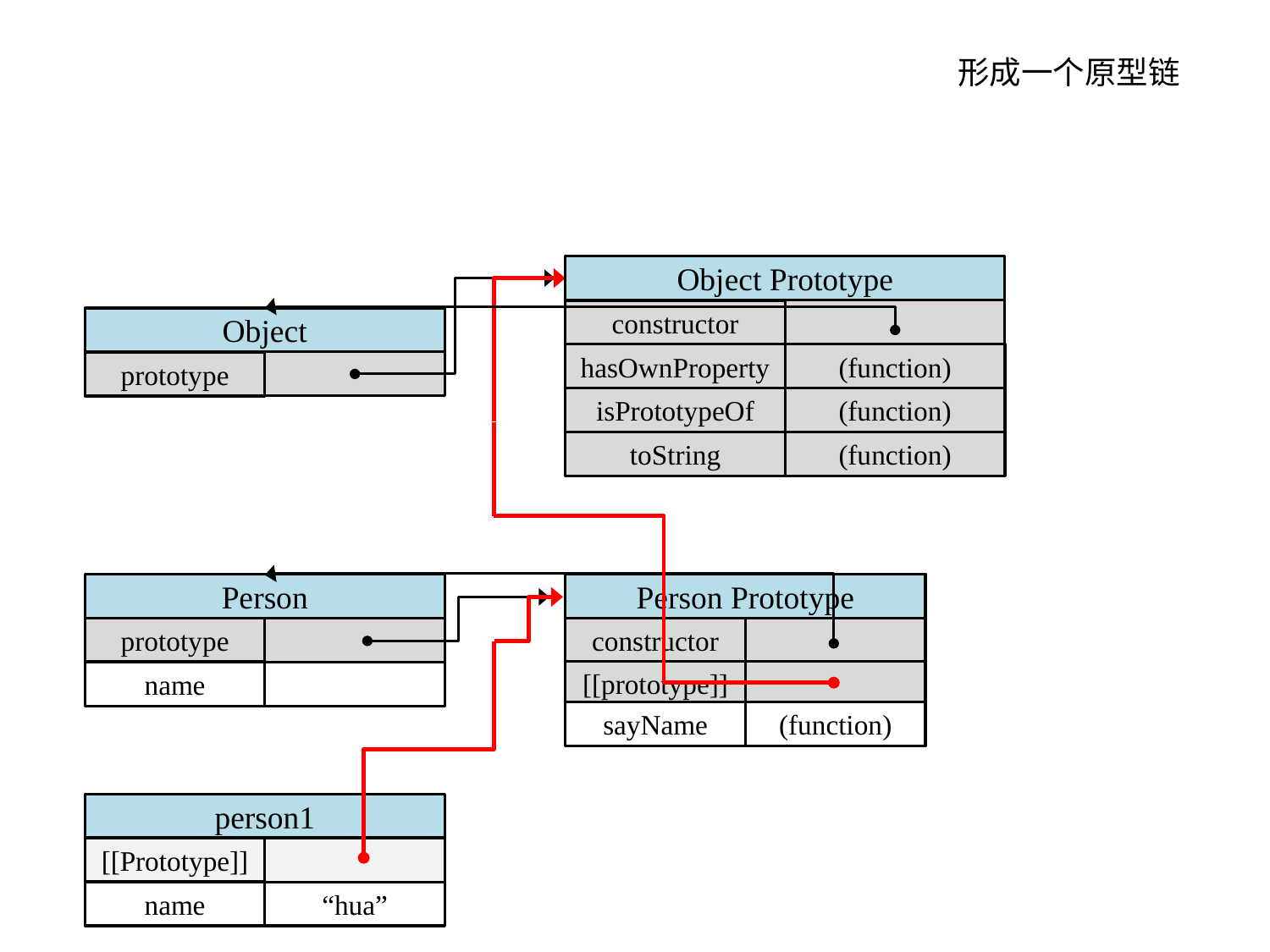

形成一个原型链

Object Prototype
constructor
hasOwnProperty
isPrototypeOf
toString
(function)
(function)
(function)

Object
prototype
Person

prototype
name

Person Prototype
constructor

[[prototype]]
sayName
(function)
person1

[[Prototype]]
name
“hua”